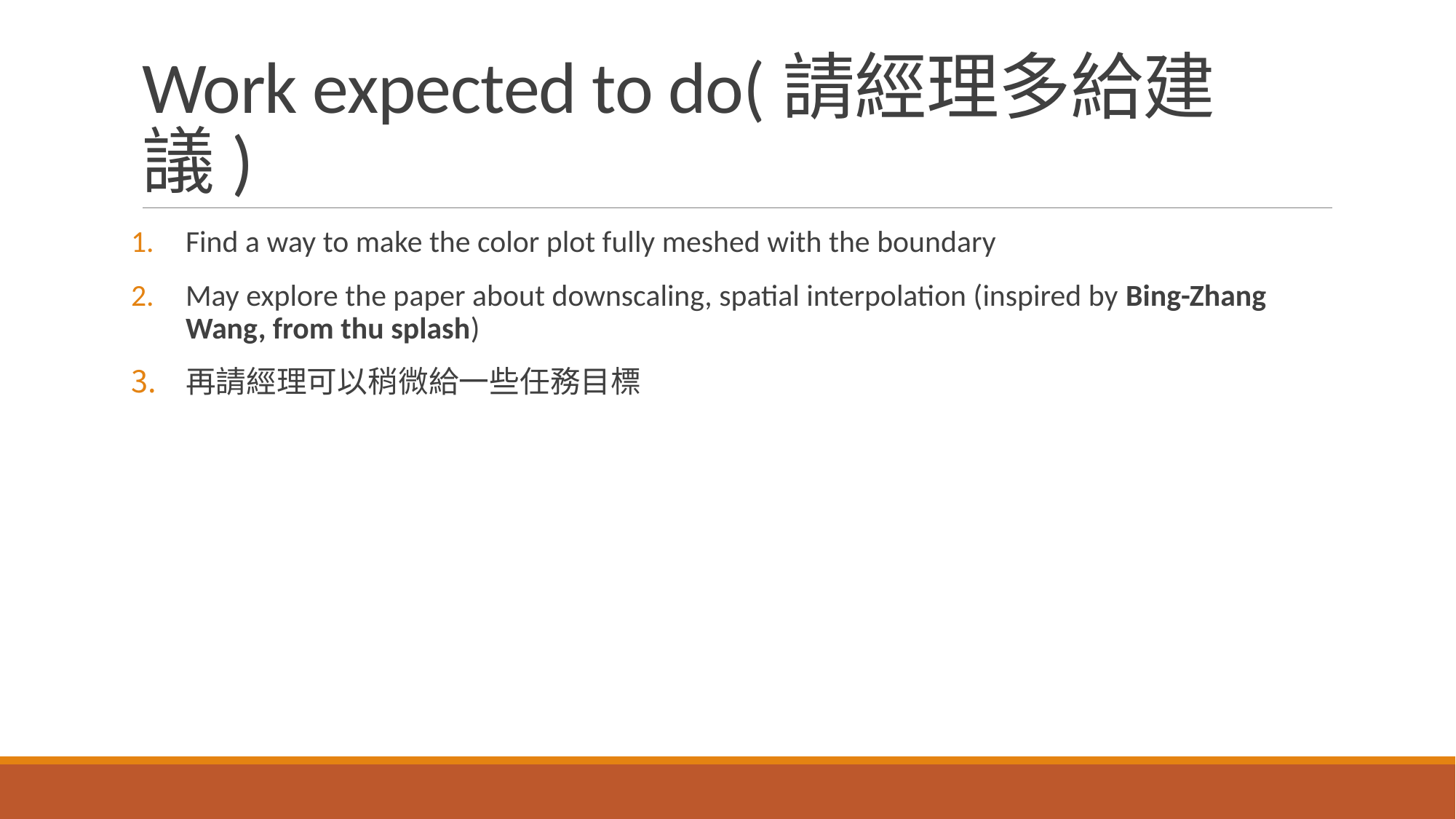

# Work expected to do(請經理多給建議)
Find a way to make the color plot fully meshed with the boundary
May explore the paper about downscaling, spatial interpolation (inspired by Bing-Zhang Wang, from thu splash)
再請經理可以稍微給一些任務目標